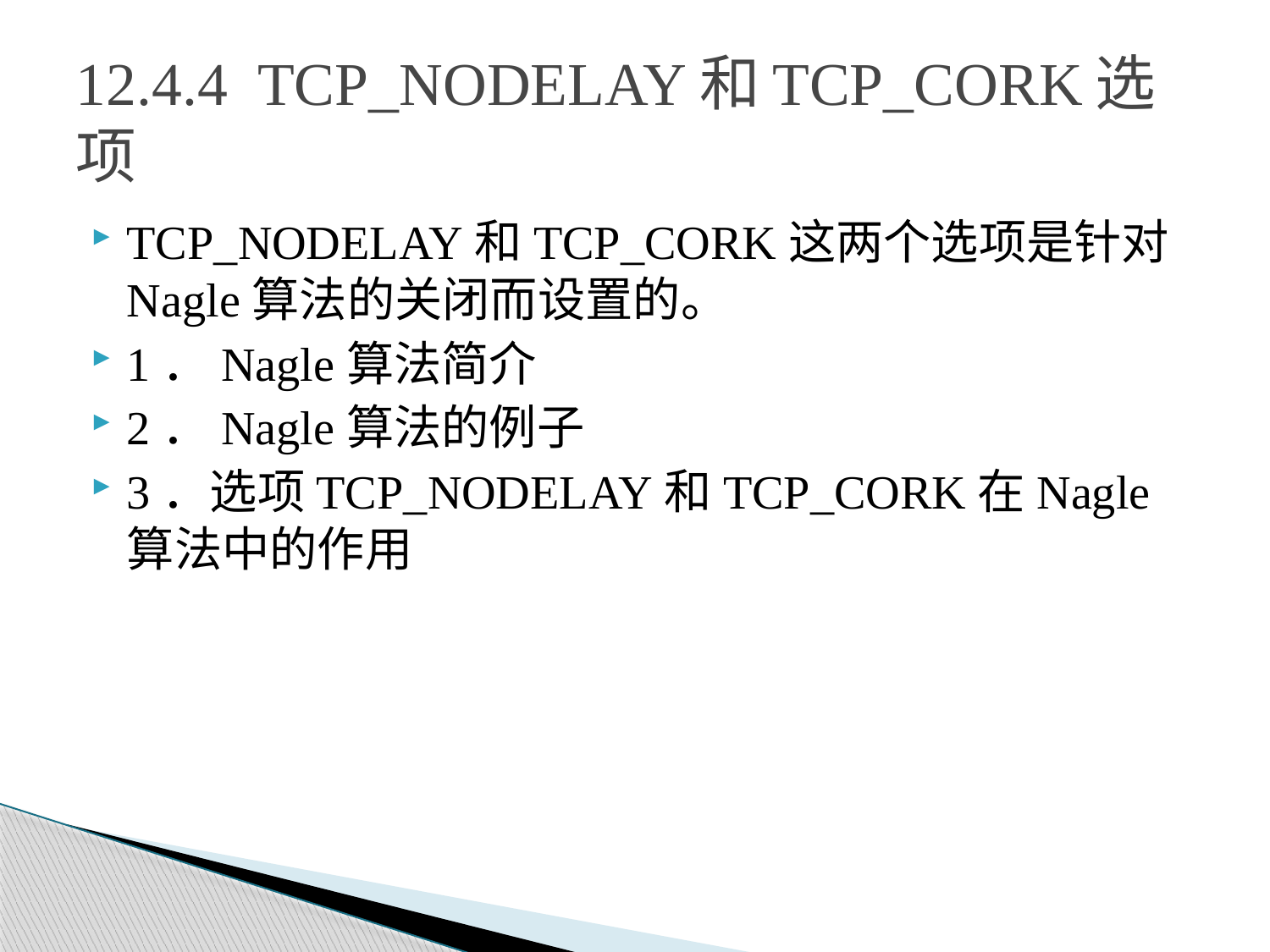

# 12.4.4  TCP_NODELAY和TCP_CORK选项
TCP_NODELAY和TCP_CORK这两个选项是针对Nagle算法的关闭而设置的。
1．Nagle算法简介
2．Nagle算法的例子
3．选项TCP_NODELAY和TCP_CORK在Nagle算法中的作用